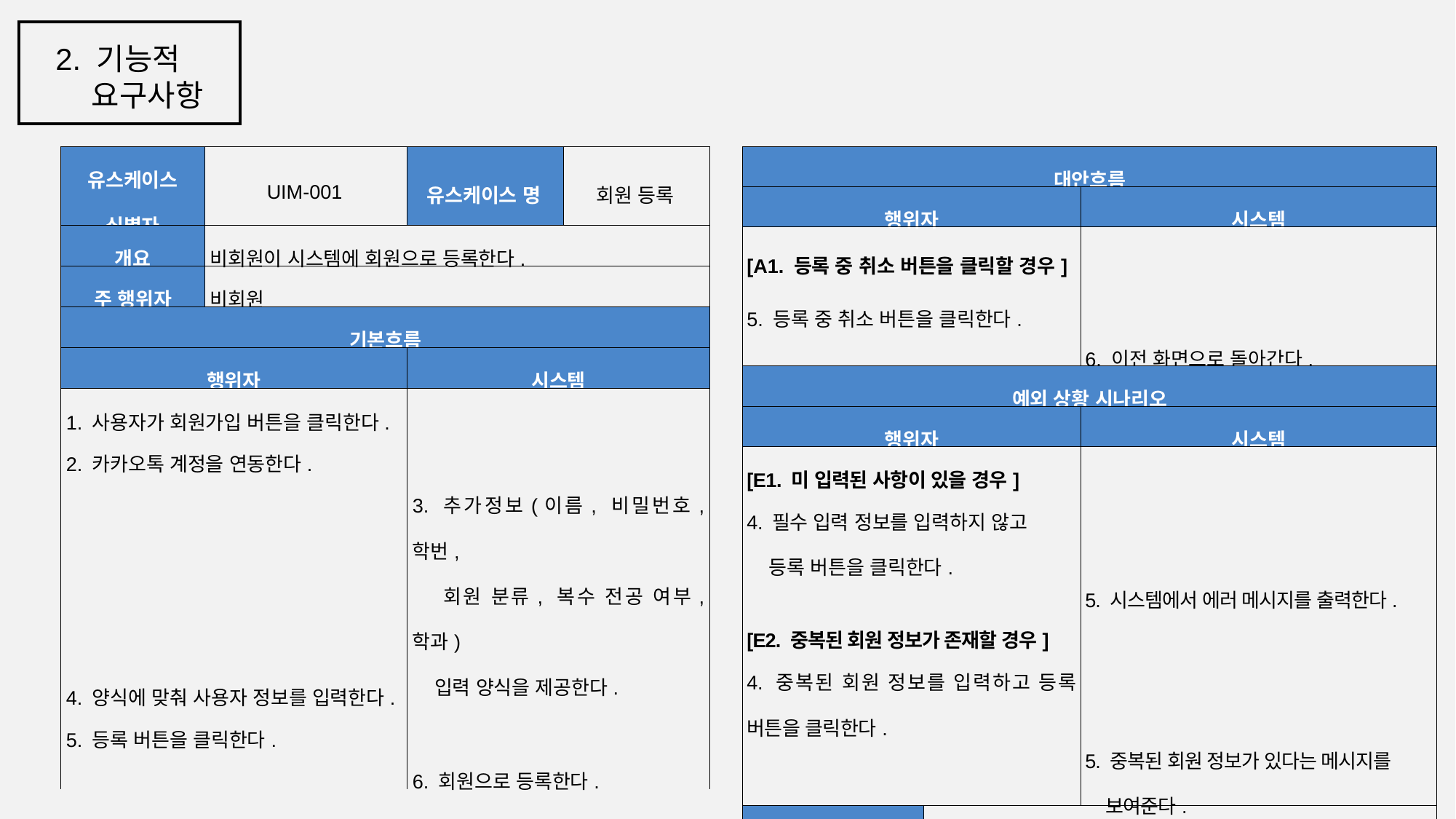

2. 기능적
      요구사항
| 유스케이스 식별자 | UIM-001 | 유스케이스 명 | 회원 등록 |
| --- | --- | --- | --- |
| 개요 | 비회원이 시스템에 회원으로 등록한다. |  |  |
| 주 행위자 | 비회원 |  |  |
| 기본흐름 |  |  |  |
| 행위자 |  | 시스템 |  |
| 1. 사용자가 회원가입 버튼을 클릭한다. |  |  |  |
| 2. 카카오톡 계정을 연동한다. |  |  |  |
|  |  | 3. 추가정보(이름, 비밀번호, 학번, 회원 분류, 복수 전공 여부, 학과) 입력 양식을 제공한다. |  |
| 4. 양식에 맞춰 사용자 정보를 입력한다. |  |  |  |
| 5. 등록 버튼을 클릭한다. |  |  |  |
|  |  | 6. 회원으로 등록한다. |  |
| 대안흐름 |  |  |
| --- | --- | --- |
| 행위자 |  | 시스템 |
| [A1. 등록 중 취소 버튼을 클릭할 경우] |  |  |
| 5. 등록 중 취소 버튼을 클릭한다. |  |  |
|  |  | 6. 이전 화면으로 돌아간다. |
| 예외 상황 시나리오 |  |  |
| 행위자 |  | 시스템 |
| [E1. 미 입력된 사항이 있을 경우] |  |  |
| 4. 필수 입력 정보를 입력하지 않고 등록 버튼을 클릭한다. |  |  |
|  |  | 5. 시스템에서 에러 메시지를 출력한다. |
| [E2. 중복된 회원 정보가 존재할 경우] |  |  |
| 4. 중복된 회원 정보를 입력하고 등록 버튼을 클릭한다. |  |  |
|  |  | 5. 중복된 회원 정보가 있다는 메시지를 보여준다. |
| 사후 조건 | 등록이 완료되었다는 메시지를 출력해준다. |  |